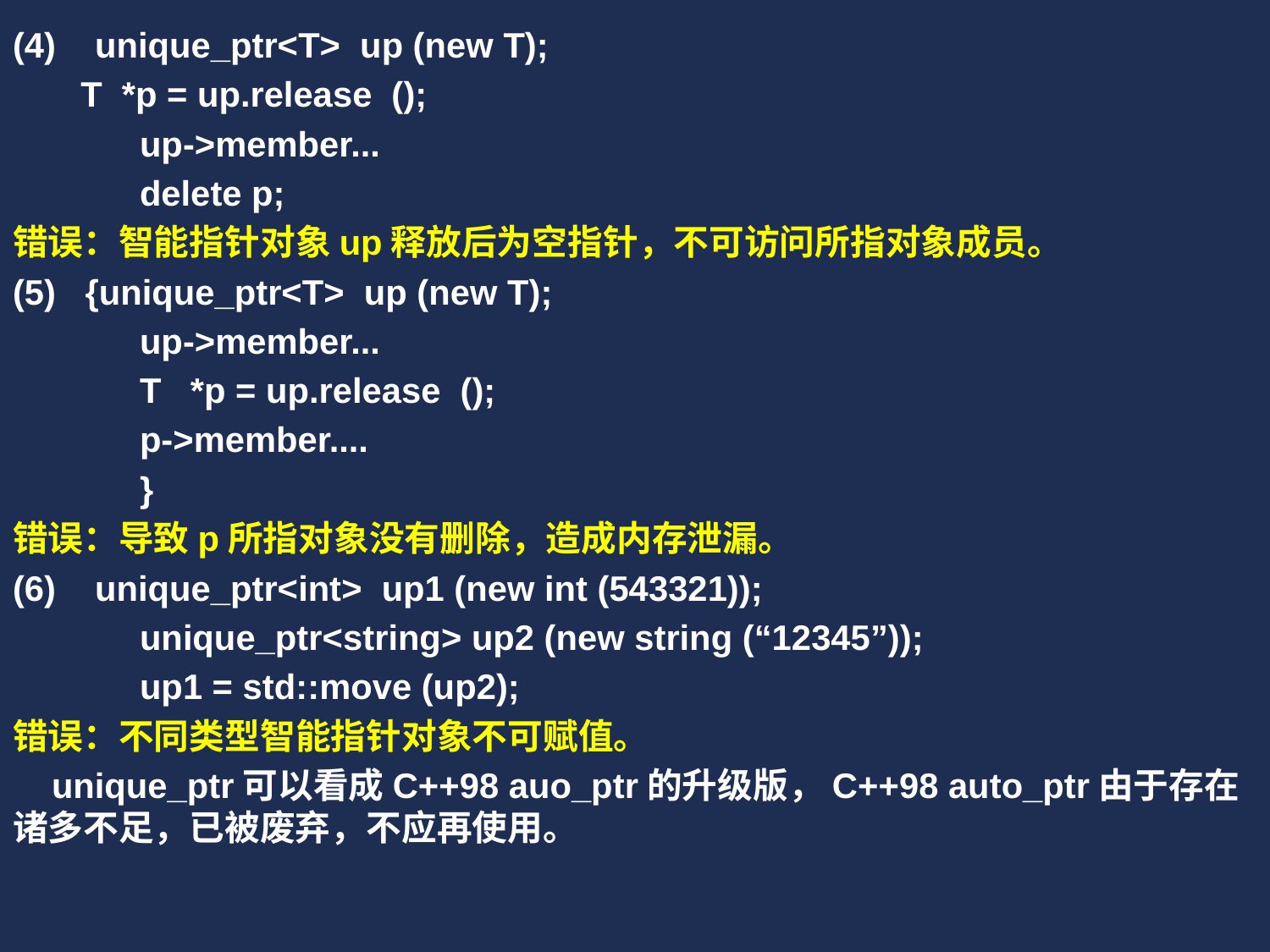

(4)    unique_ptr<T>  up (new T);
       T  *p = up.release  ();
	up->member...
	delete p;
错误：智能指针对象up释放后为空指针，不可访问所指对象成员。
(5)   {unique_ptr<T>  up (new T);
	up->member...
	T   *p = up.release  ();
	p->member....
	}
错误：导致p所指对象没有删除，造成内存泄漏。
(6)    unique_ptr<int>  up1 (new int (543321));
	unique_ptr<string> up2 (new string (“12345”));
	up1 = std::move (up2);
错误：不同类型智能指针对象不可赋值。
    unique_ptr可以看成C++98 auo_ptr的升级版，C++98 auto_ptr由于存在诸多不足，已被废弃，不应再使用。